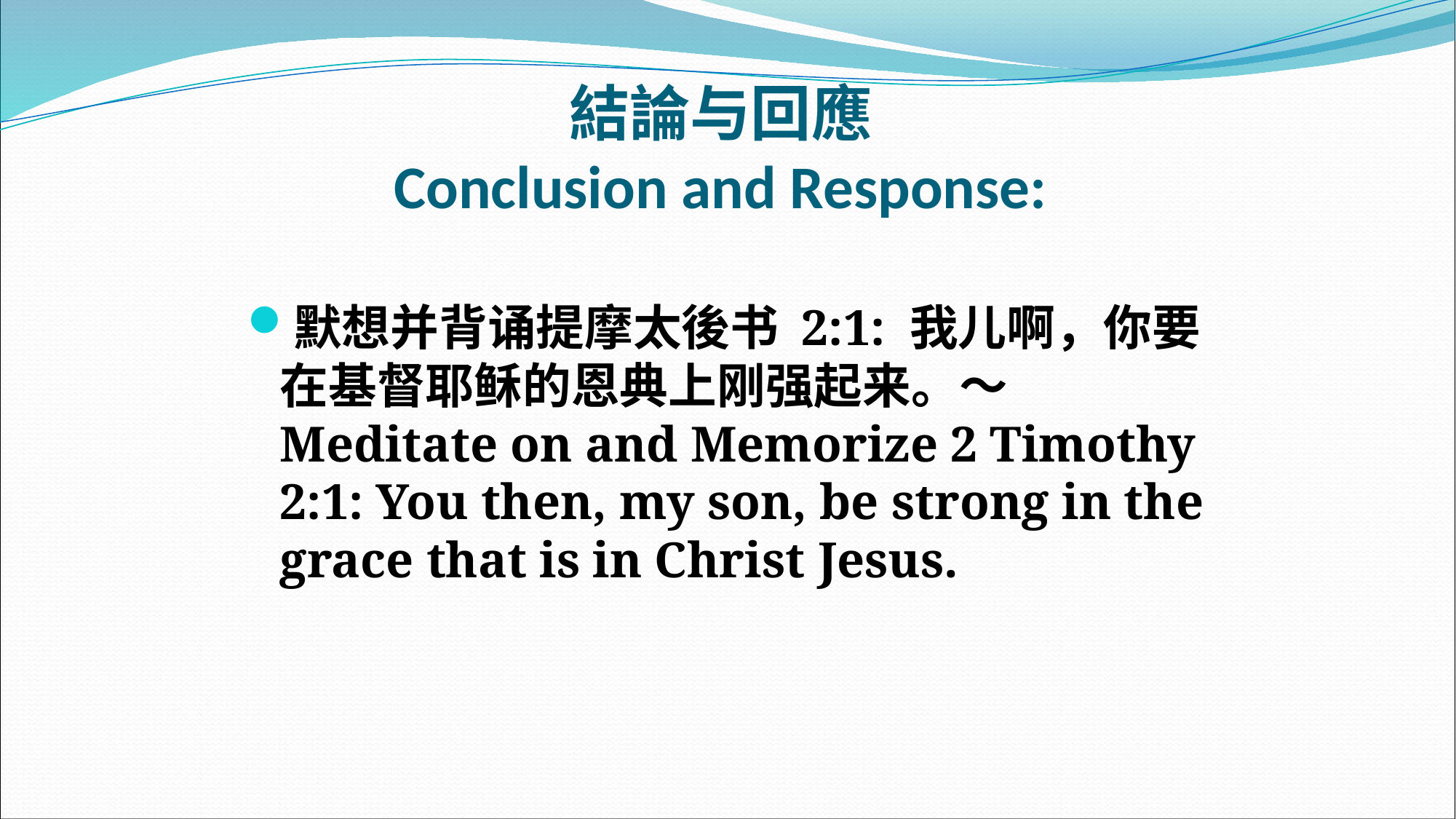

# 結論与回應 Conclusion and Response:
默想并背诵提摩太後书 2:1: 我儿啊，你要在基督耶稣的恩典上刚强起来。～ Meditate on and Memorize 2 Timothy 2:1: You then, my son, be strong in the grace that is in Christ Jesus.